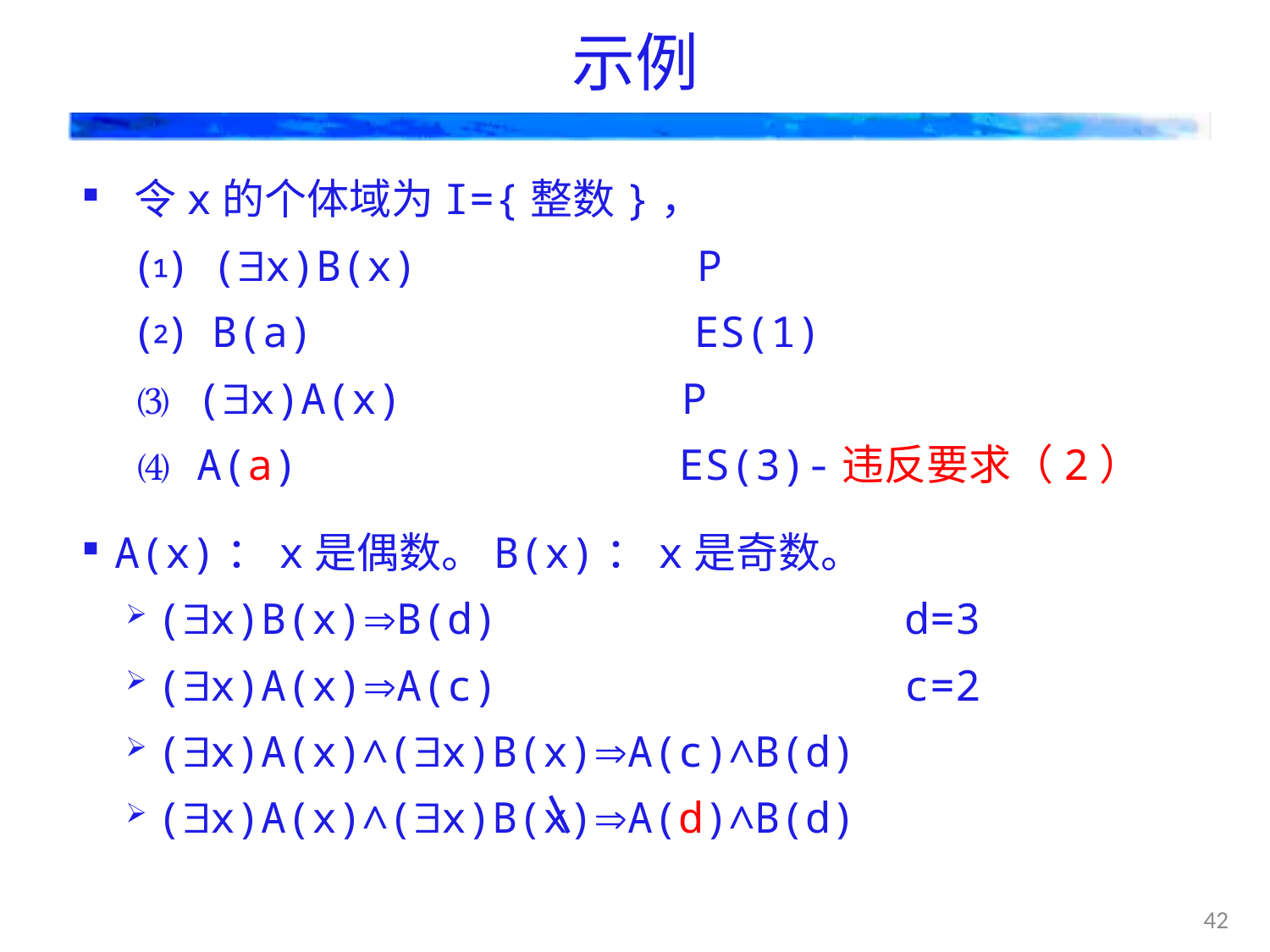

# 示例
 令x的个体域为I={整数}，
⑴ (∃x)B(x)           P
⑵ B(a)               ES(1)
⑶ (∃x)A(x)           P
⑷ A(a)               ES(3)-违反要求（2）
A(x)：x是偶数。B(x)：x是奇数。
(∃x)B(x)⇒B(d)                d=3
(∃x)A(x)⇒A(c)                c=2
(∃x)A(x)∧(∃x)B(x)⇒A(c)∧B(d)
(∃x)A(x)∧(∃x)B(x)⇒A(d)∧B(d)

42